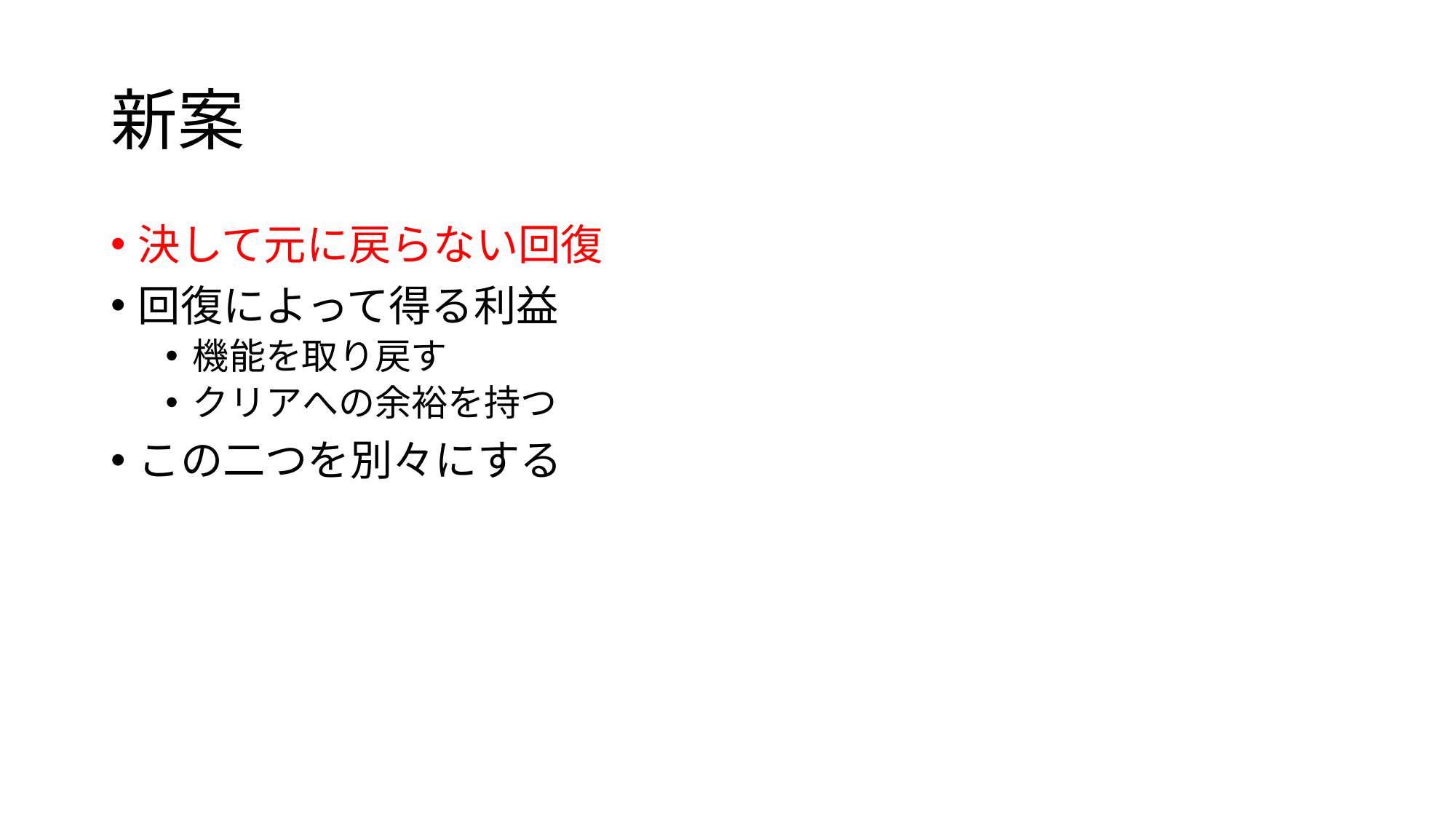

# 新案
決して元に戻らない回復
回復によって得る利益
機能を取り戻す
クリアへの余裕を持つ
この二つを別々にする